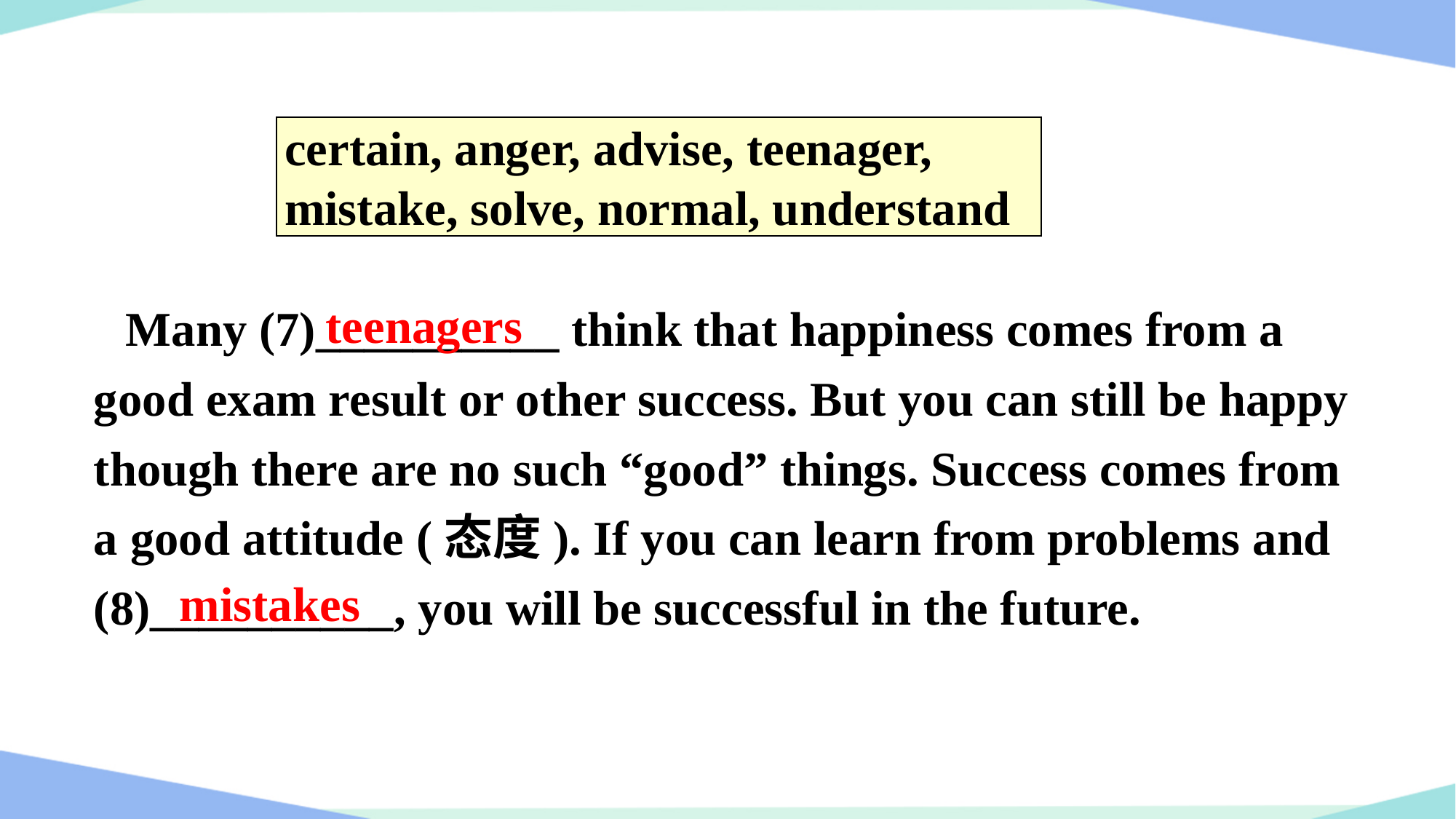

| certain, anger, advise, teenager, mistake, solve, normal, understand |
| --- |
teenagers
Many (7)__________ think that happiness comes from a good exam result or other success. But you can still be happy though there are no such “good” things. Success comes from a good attitude (态度). If you can learn from problems and (8)__________, you will be successful in the future.
mistakes